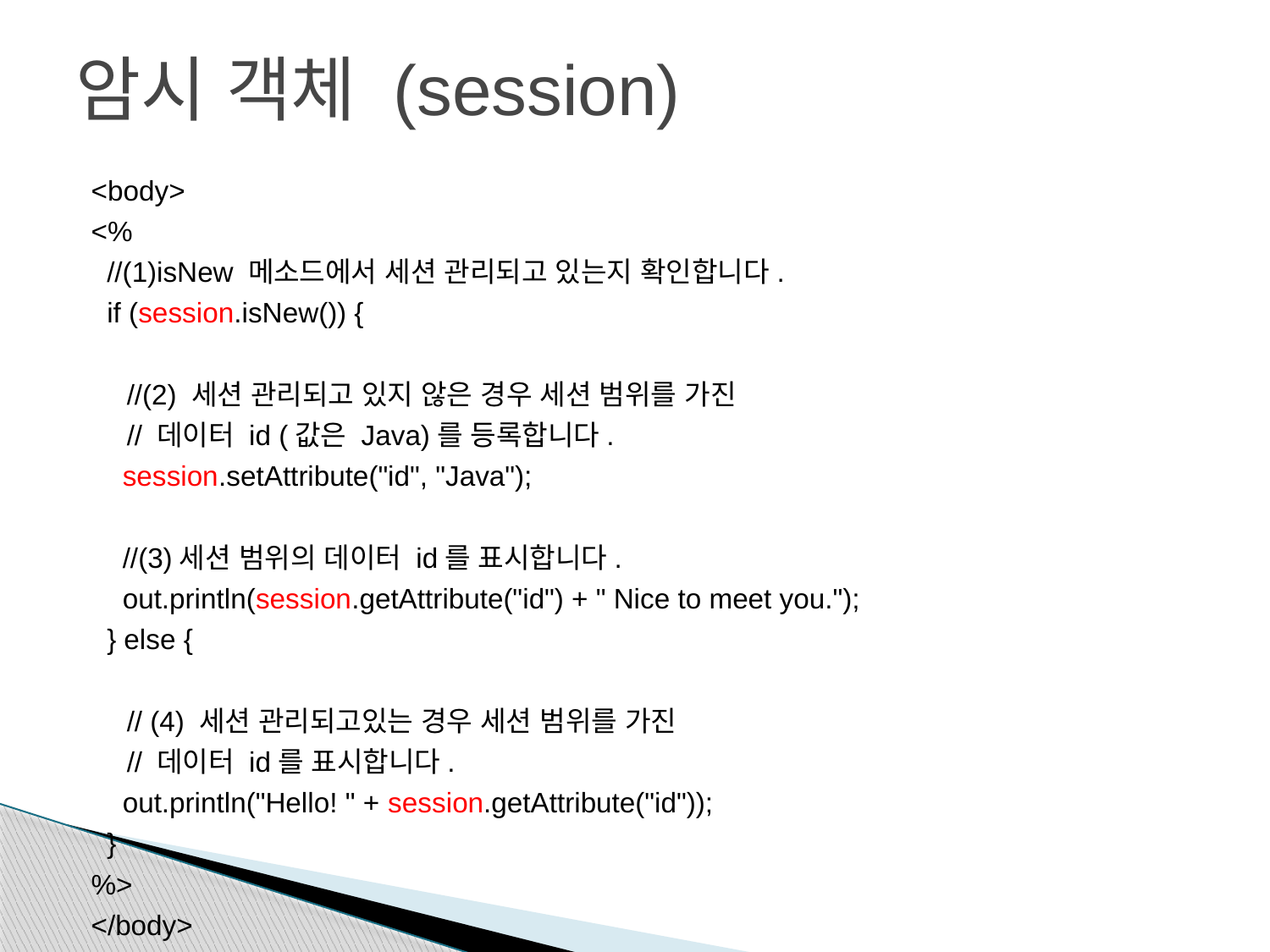

# 암시 객체 (session)
<body>
<%
  //(1)isNew 메소드에서 세션 관리되고 있는지 확인합니다.
  if (session.isNew()) {

	//(2) 세션 관리되고 있지 않은 경우 세션 범위를 가진
	// 데이터 id (값은 Java)를 등록합니다.
    session.setAttribute("id", "Java");

    //(3)세션 범위의 데이터 id를 표시합니다.
    out.println(session.getAttribute("id") + " Nice to meet you.");
  } else {

	// (4) 세션 관리되고있는 경우 세션 범위를 가진
	// 데이터 id를 표시합니다.
    out.println("Hello! " + session.getAttribute("id"));
  }
%>
</body>